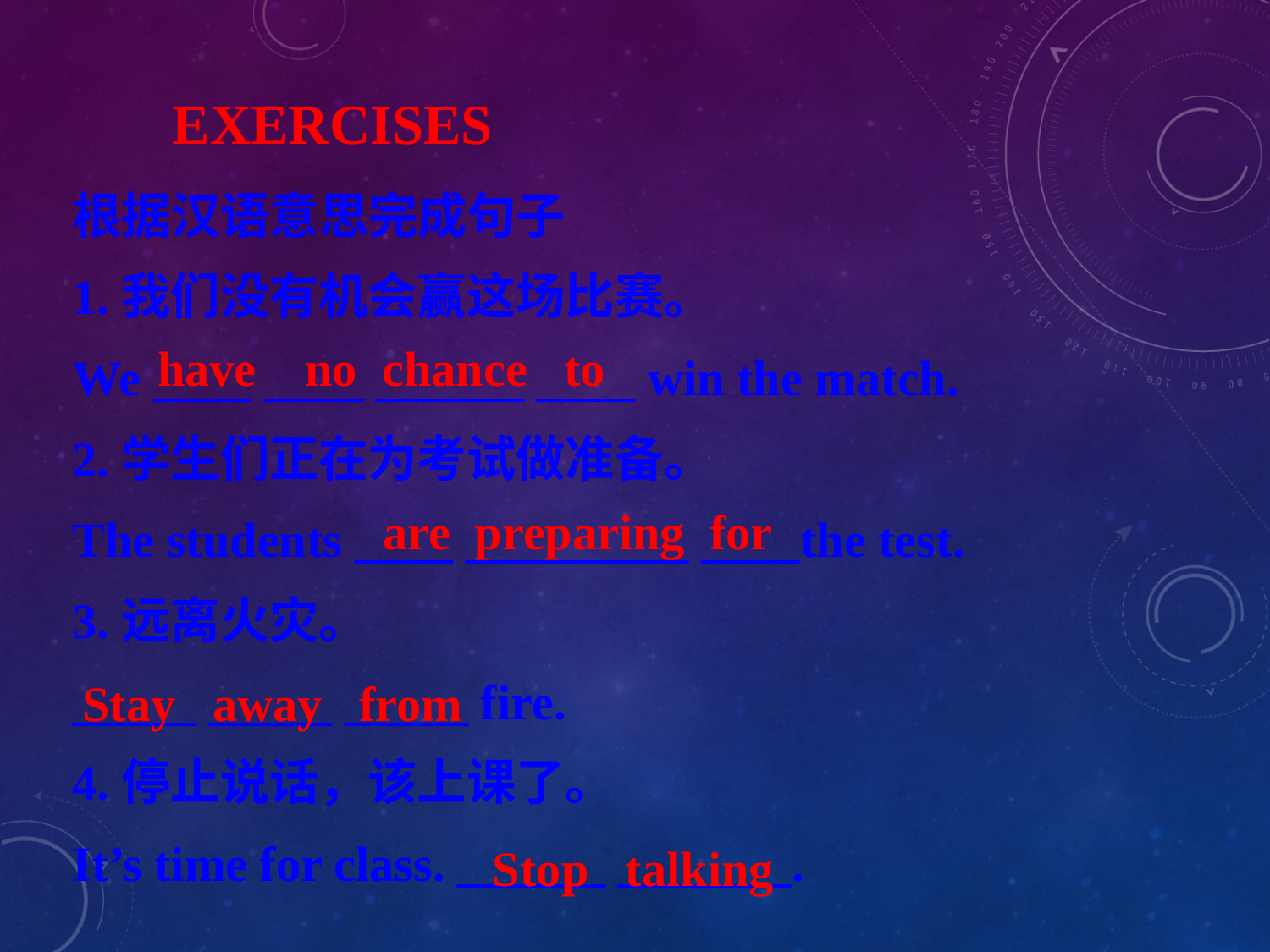

# Exercises
根据汉语意思完成句子
1.我们没有机会赢这场比赛。
We ____ ____ ______ ____ win the match.
2.学生们正在为考试做准备。
The students ____ _________ ____the test.
3.远离火灾。
_____ _____ _____ fire.
4.停止说话，该上课了。
It’s time for class. ______ _______.
have    no  chance   to
are  preparing  for
Stay   away   from
Stop   talking